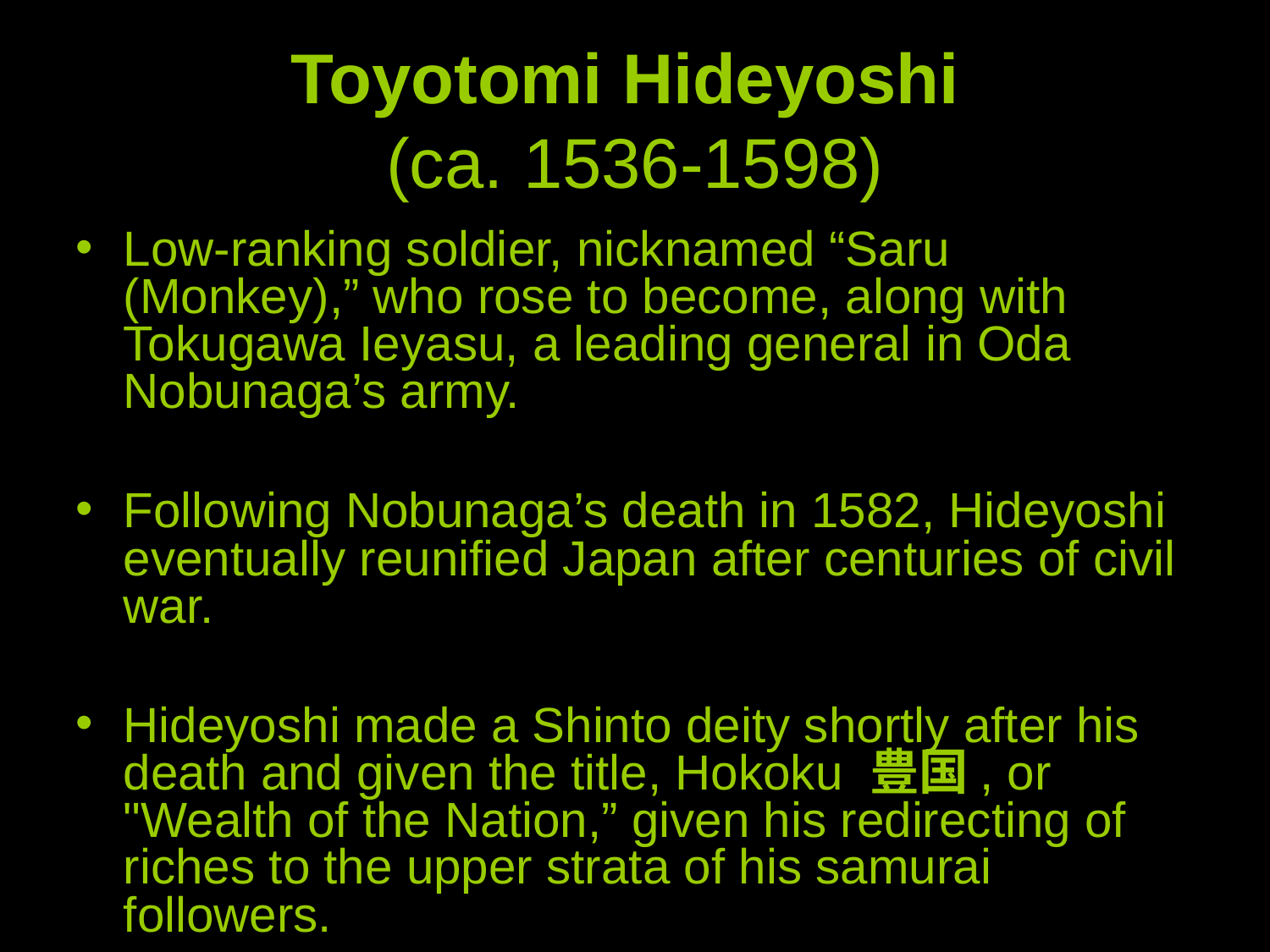

# Toyotomi Hideyoshi (ca. 1536-1598)
Low-ranking soldier, nicknamed “Saru (Monkey),” who rose to become, along with Tokugawa Ieyasu, a leading general in Oda Nobunaga’s army.

Following Nobunaga’s death in 1582, Hideyoshi eventually reunified Japan after centuries of civil war..

Hideyoshi made a Shinto deity shortly after his death and given the title, Hokoku 豊国, or "Wealth of the Nation,” given his redirecting of riches to the upper strata of his samurai followers..